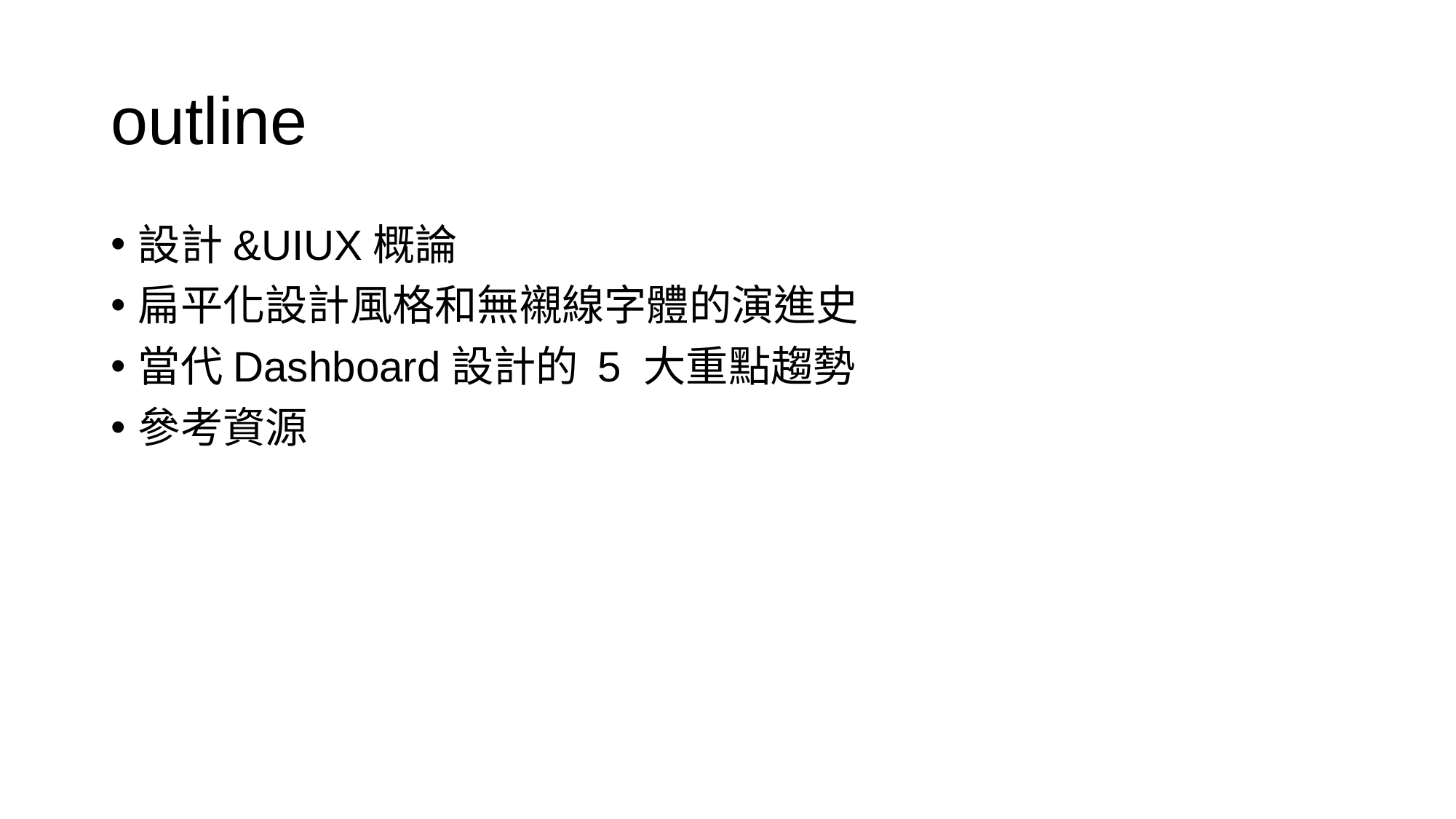

# outline
設計&UIUX概論
扁平化設計風格和無襯線字體的演進史
當代Dashboard設計的 5 大重點趨勢
參考資源